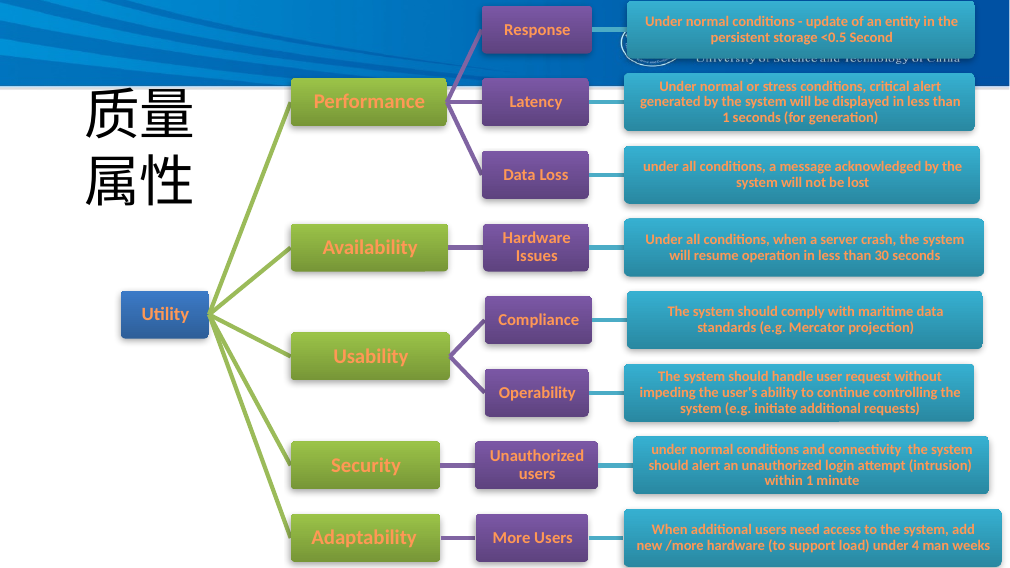

Utility

Performance

Response

Under normal conditions - update of an entity in the persistent storage <0.5 Second

Latency

Under normal or stress conditions, critical alert generated by the system will be displayed in less than 1 seconds (for generation)

Data Loss

under all conditions, a message acknowledged by the system will not be lost

Availability

Hardware Issues

Under all conditions, when a server crash, the system will resume operation in less than 30 seconds

Usability

Compliance

The system should comply with maritime data standards (e.g. Mercator projection)

Operability

The system should handle user request without impeding the user's ability to continue controlling the system (e.g. initiate additional requests)

Security

Unauthorized users

under normal conditions and connectivity  the system should alert an unauthorized login attempt (intrusion)  within 1 minute

Adaptability

More Users

When additional users need access to the system, add new /more hardware (to support load) under 4 man weeks
# 质量 属性